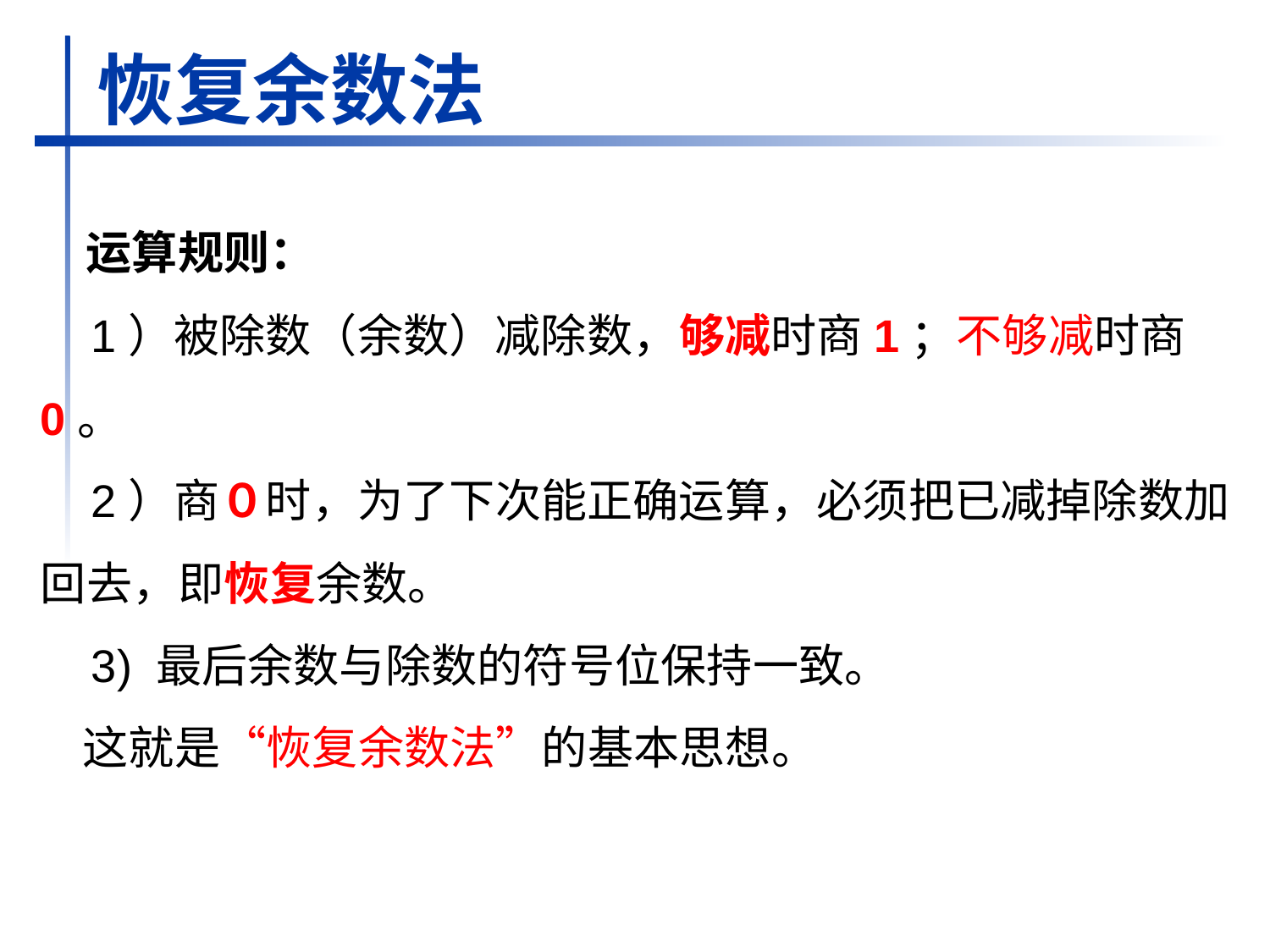

恢复余数法
   运算规则：
    1）被除数（余数）减除数，够减时商1；不够减时商0。
    2）商０时，为了下次能正确运算，必须把已减掉除数加回去，即恢复余数。
    3) 最后余数与除数的符号位保持一致。
   这就是“恢复余数法”的基本思想。